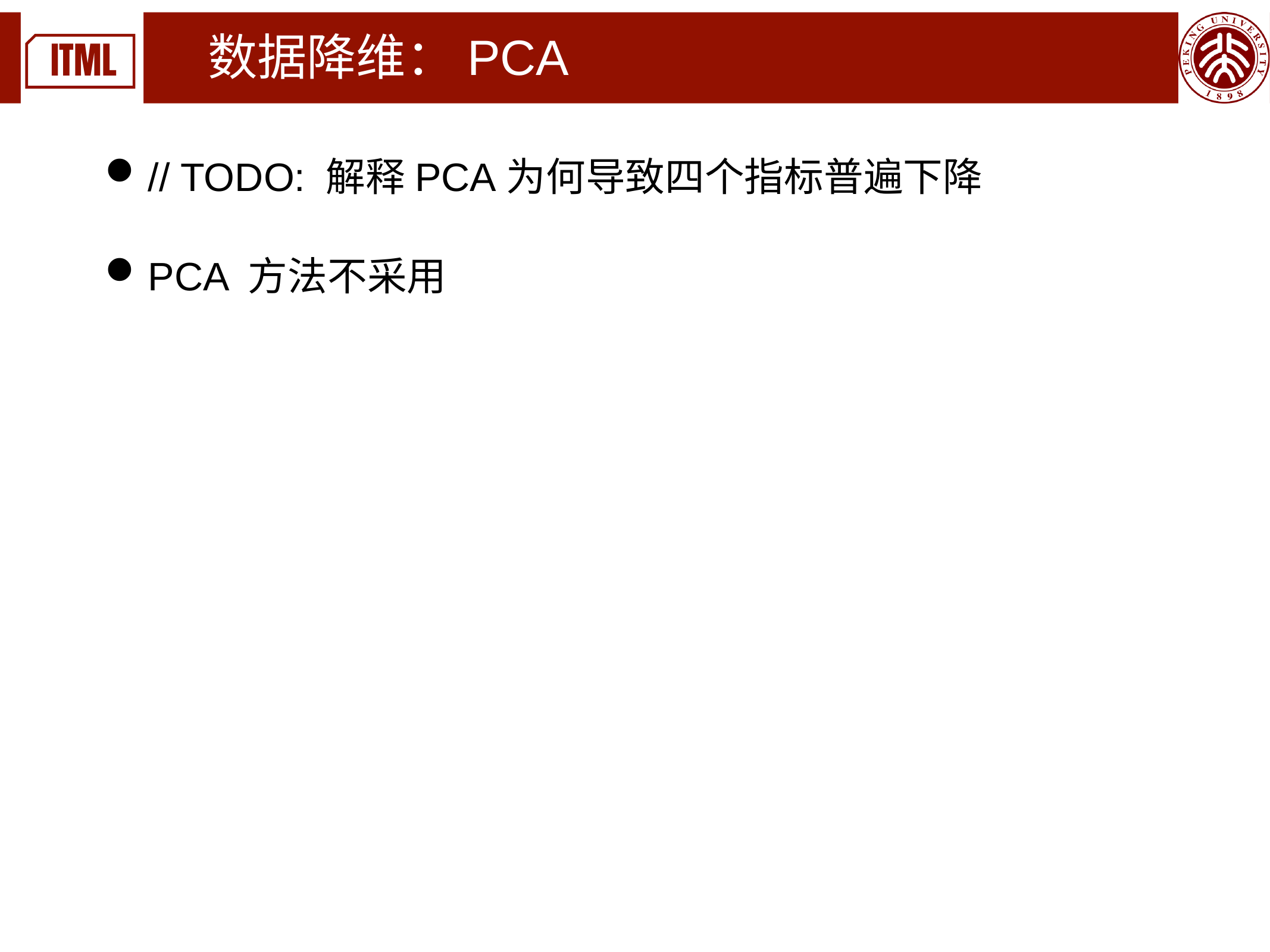

# 数据降维：PCA
// TODO: 解释PCA为何导致四个指标普遍下降
PCA 方法不采用